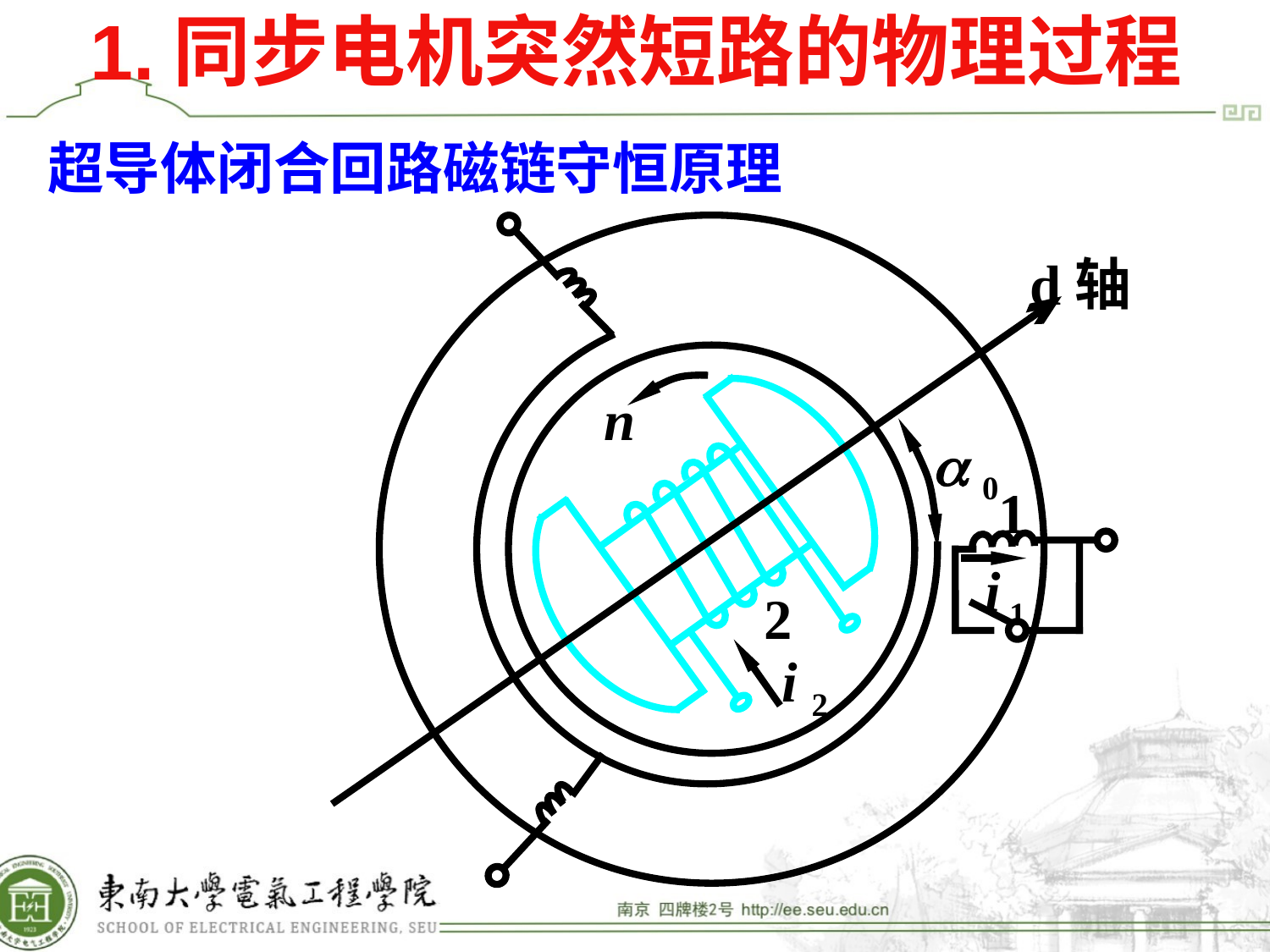

1.同步电机突然短路的物理过程
# 超导体闭合回路磁链守恒原理

d轴

n

α 0

1

i 1

2

i 2